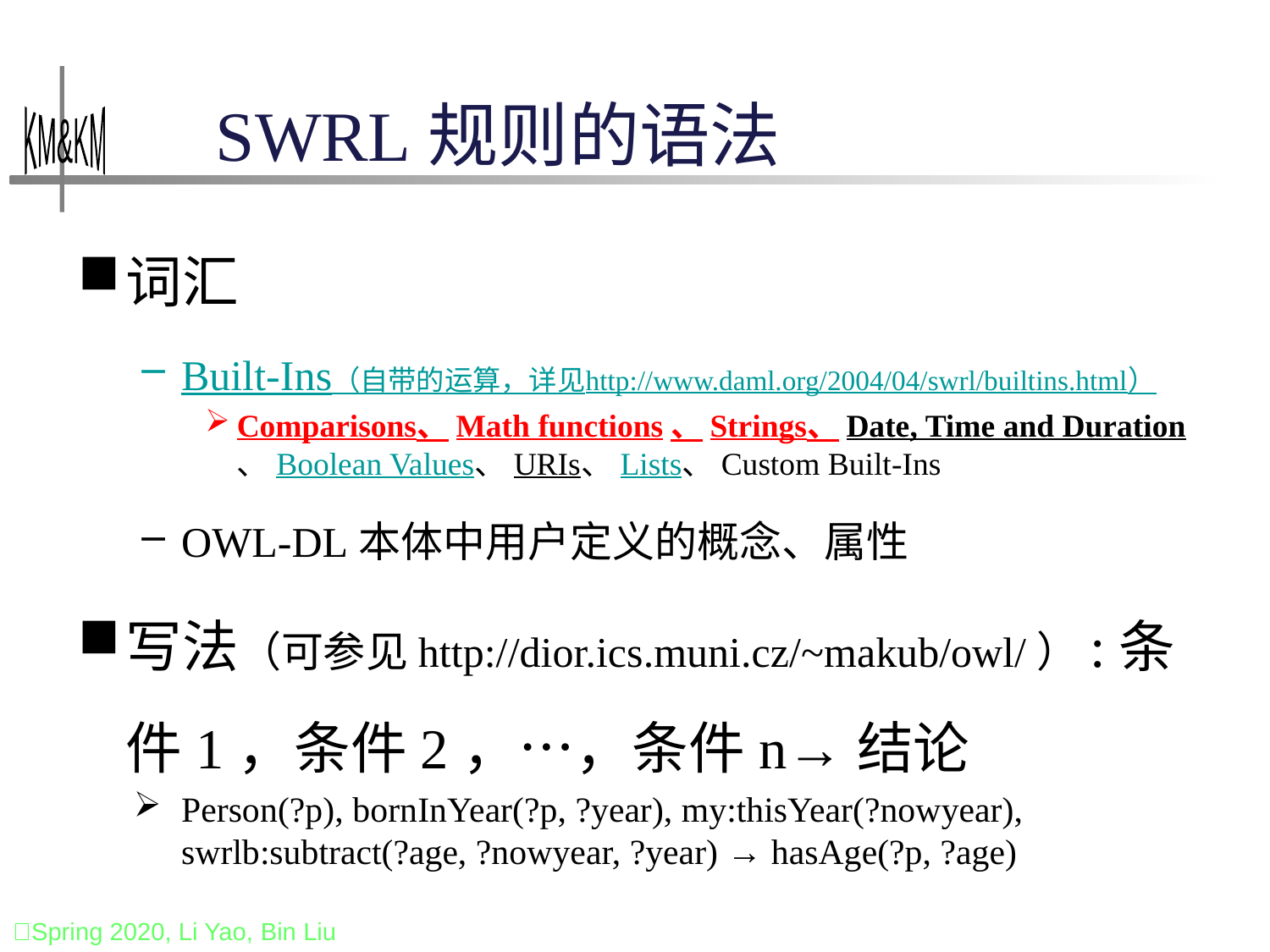

# SWRL规则的语法
词汇
Built-Ins（自带的运算，详见http://www.daml.org/2004/04/swrl/builtins.html）
Comparisons、Math functions、Strings、Date, Time and Duration、Boolean Values、URIs、Lists、Custom Built-Ins
OWL-DL本体中用户定义的概念、属性
写法（可参见http://dior.ics.muni.cz/~makub/owl/）:条件1，条件2，…，条件n→结论
Person(?p), bornInYear(?p, ?year), my:thisYear(?nowyear), swrlb:subtract(?age, ?nowyear, ?year) → hasAge(?p, ?age)